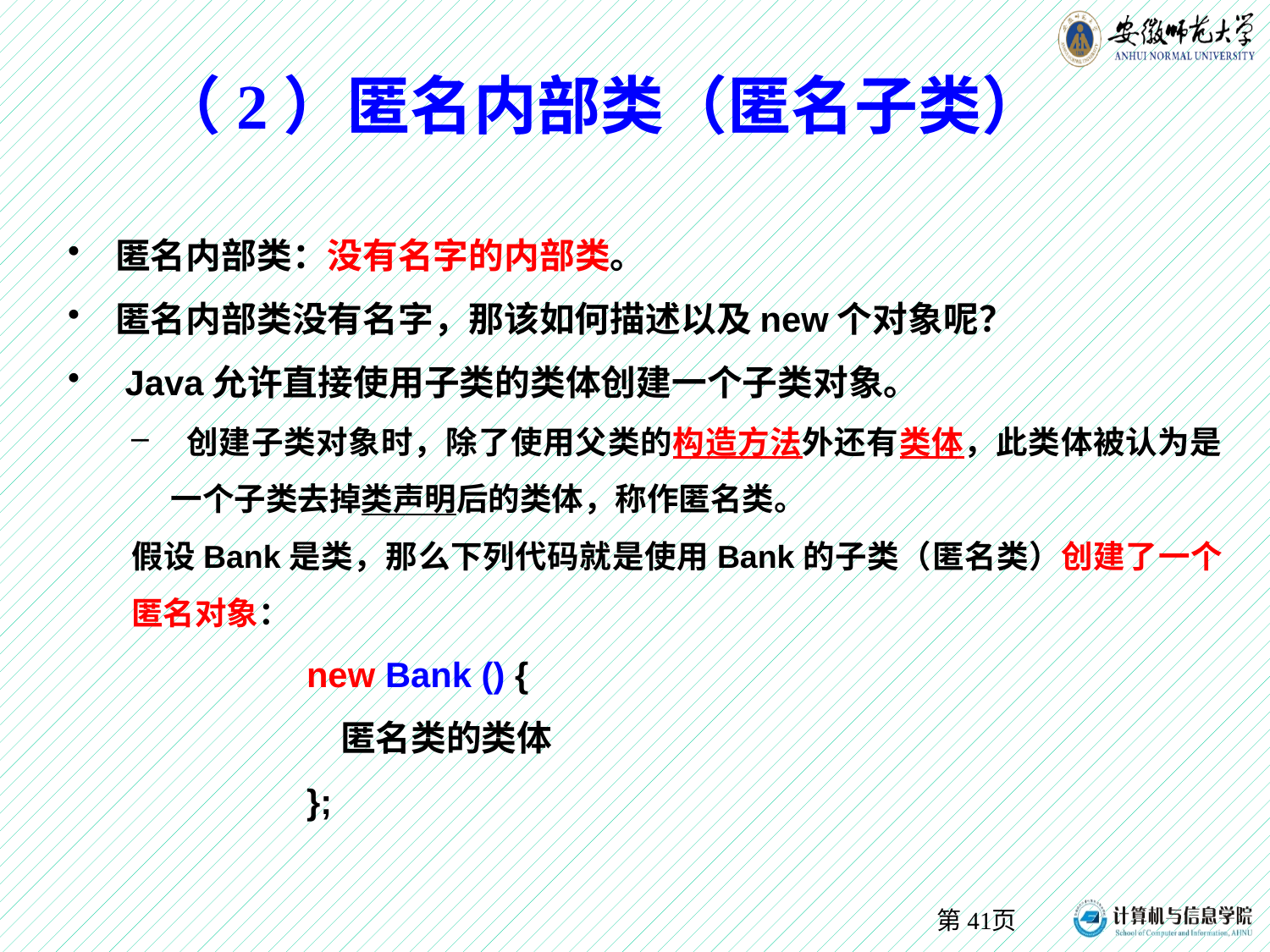

# （2）匿名内部类（匿名子类）
匿名内部类：没有名字的内部类。
匿名内部类没有名字，那该如何描述以及new个对象呢？
 Java允许直接使用子类的类体创建一个子类对象。
 创建子类对象时，除了使用父类的构造方法外还有类体，此类体被认为是一个子类去掉类声明后的类体，称作匿名类。
假设Bank是类，那么下列代码就是使用Bank的子类（匿名类）创建了一个匿名对象：
    new Bank () {
        匿名类的类体
    };
第41页